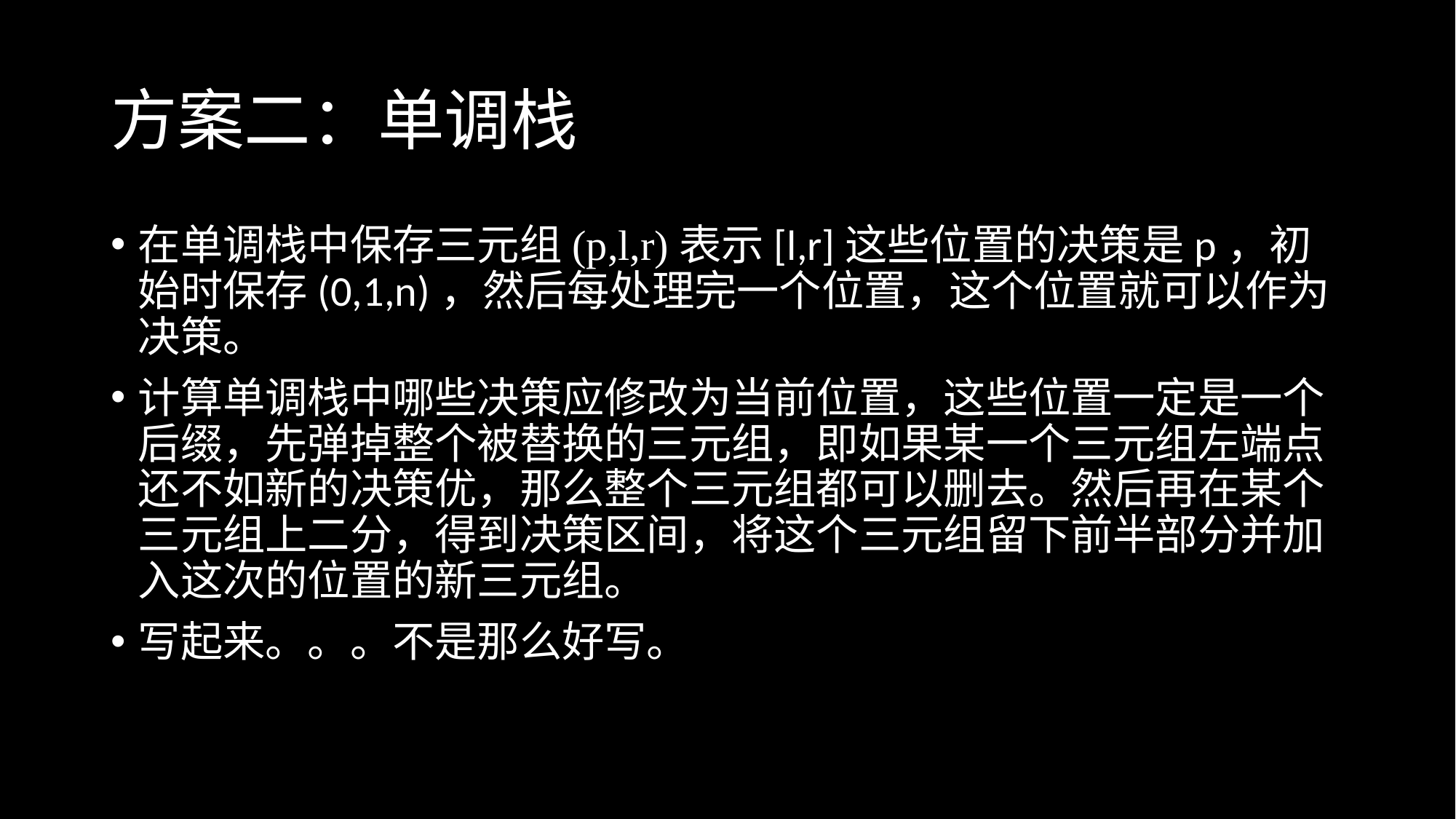

# 方案二：单调栈
在单调栈中保存三元组(p,l,r)表示[l,r]这些位置的决策是p，初始时保存(0,1,n)，然后每处理完一个位置，这个位置就可以作为决策。
计算单调栈中哪些决策应修改为当前位置，这些位置一定是一个后缀，先弹掉整个被替换的三元组，即如果某一个三元组左端点还不如新的决策优，那么整个三元组都可以删去。然后再在某个三元组上二分，得到决策区间，将这个三元组留下前半部分并加入这次的位置的新三元组。
写起来。。。不是那么好写。